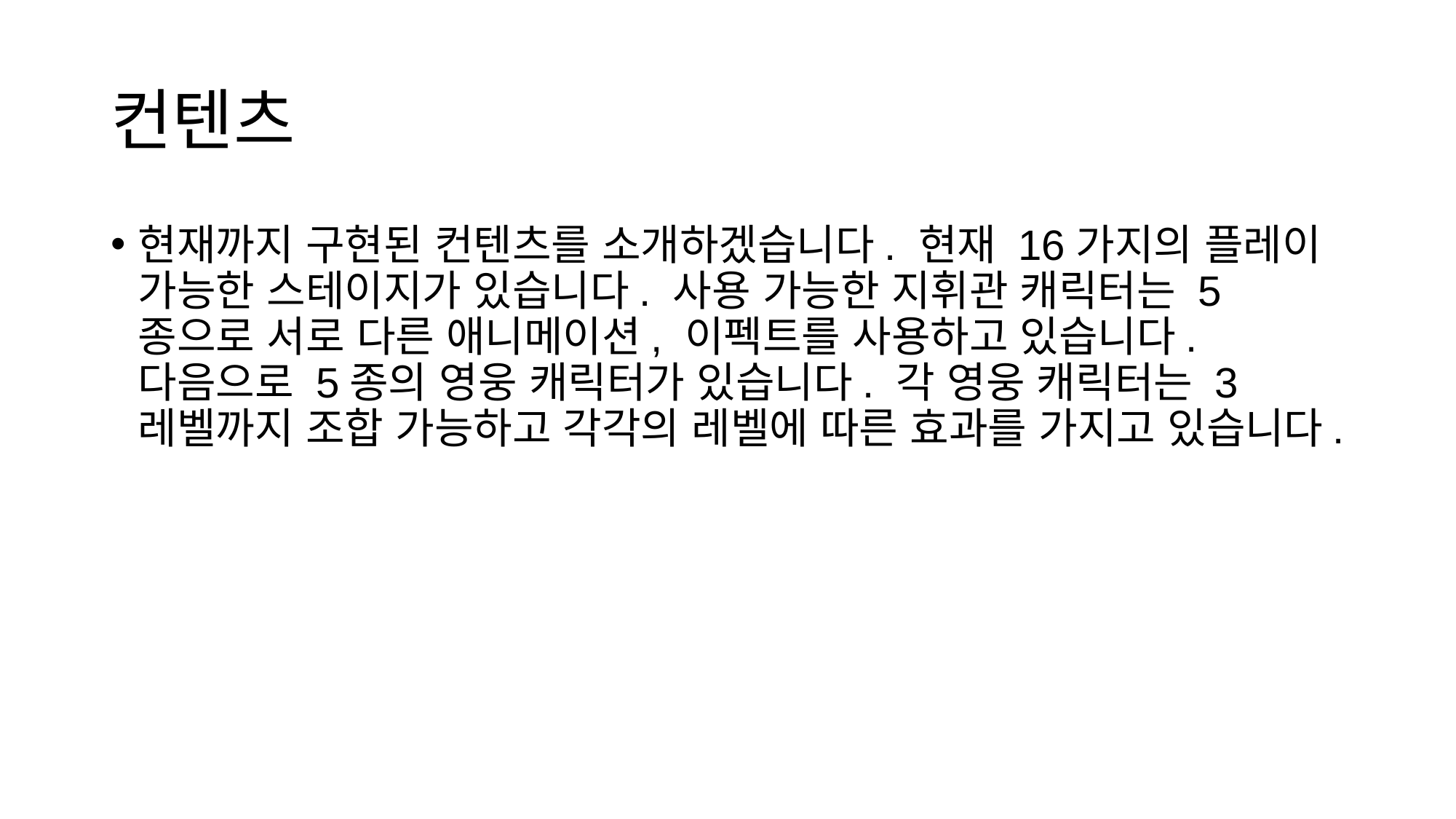

# 컨텐츠
현재까지 구현된 컨텐츠를 소개하겠습니다. 현재 16가지의 플레이 가능한 스테이지가 있습니다. 사용 가능한 지휘관 캐릭터는 5종으로 서로 다른 애니메이션, 이펙트를 사용하고 있습니다. 다음으로 5종의 영웅 캐릭터가 있습니다. 각 영웅 캐릭터는 3레벨까지 조합 가능하고 각각의 레벨에 따른 효과를 가지고 있습니다.